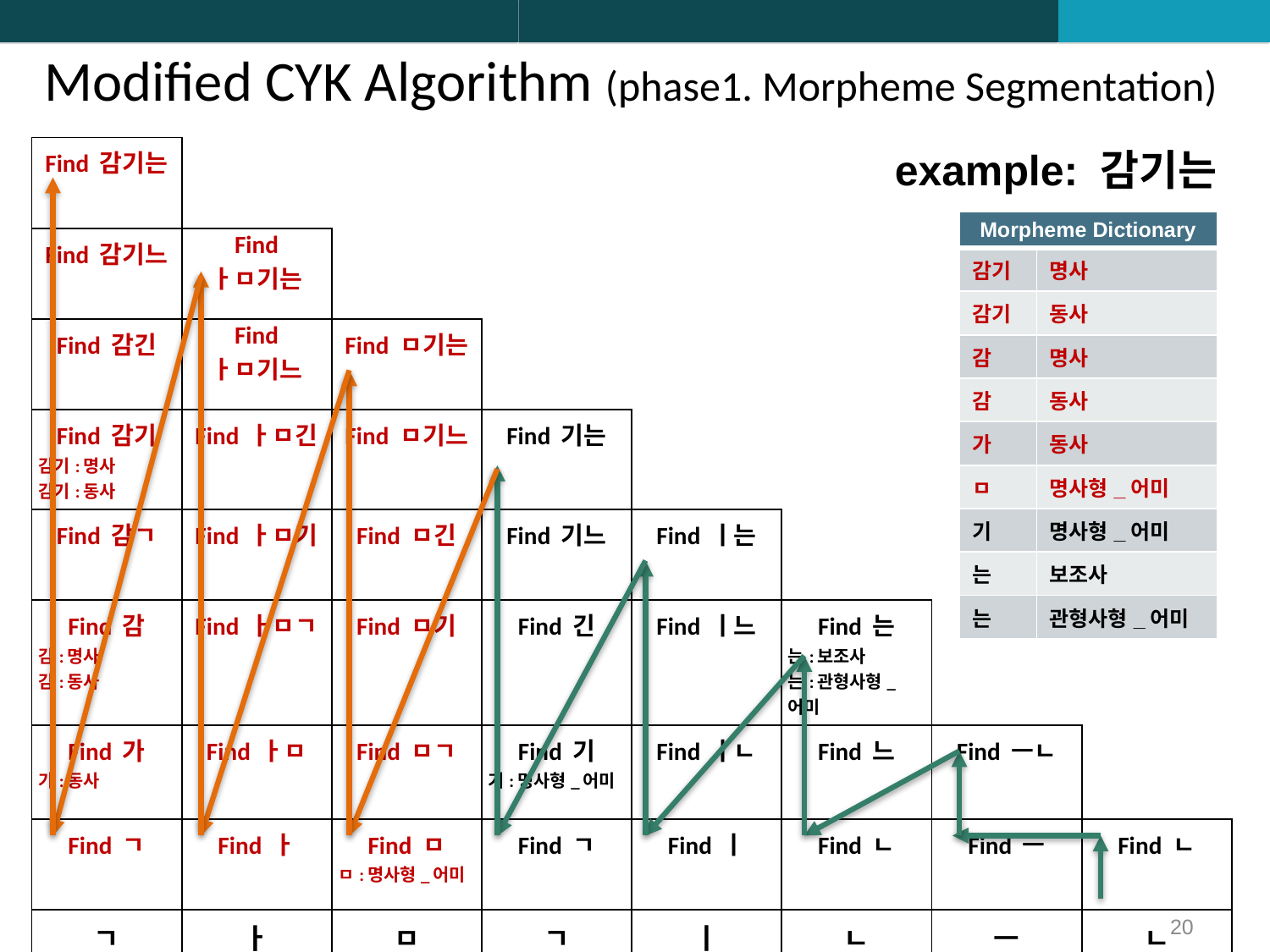

Modified CYK Algorithm (phase1. Morpheme Segmentation)
| Find 감기는 |  |  |  |  |  |  |  |
| --- | --- | --- | --- | --- | --- | --- | --- |
| Find 감기느 | Find ㅏㅁ기는 |  |  |  |  |  |  |
| Find 감긴 | Find ㅏㅁ기느 | Find ㅁ기는 |  |  |  |  |  |
| Find 감기 감기:명사 감기:동사 | Find ㅏㅁ긴 | Find ㅁ기느 | Find 기는 |  |  |  |  |
| Find 감ㄱ | Find ㅏㅁ기 | Find ㅁ긴 | Find 기느 | Find ㅣ는 |  |  |  |
| Find 감 감:명사 감:동사 | Find ㅏㅁㄱ | Find ㅁ기 | Find 긴 | Find ㅣ느 | Find 는 는:보조사 는:관형사형\_어미 |  |  |
| Find 가 가:동사 | Find ㅏㅁ | Find ㅁㄱ | Find 기 기:명사형\_어미 | Find ㅣㄴ | Find 느 | Find ㅡㄴ |  |
| Find ㄱ | Find ㅏ | Find ㅁ ㅁ:명사형\_어미 | Find ㄱ | Find ㅣ | Find ㄴ | Find ㅡ | Find ㄴ |
| ㄱ | ㅏ | ㅁ | ㄱ | ㅣ | ㄴ | ㅡ | ㄴ |
example: 감기는
| Morpheme Dictionary |  |
| --- | --- |
| 감기 | 명사 |
| 감기 | 동사 |
| 감 | 명사 |
| 감 | 동사 |
| 가 | 동사 |
| ㅁ | 명사형\_어미 |
| 기 | 명사형\_어미 |
| 는 | 보조사 |
| 는 | 관형사형\_어미 |
20